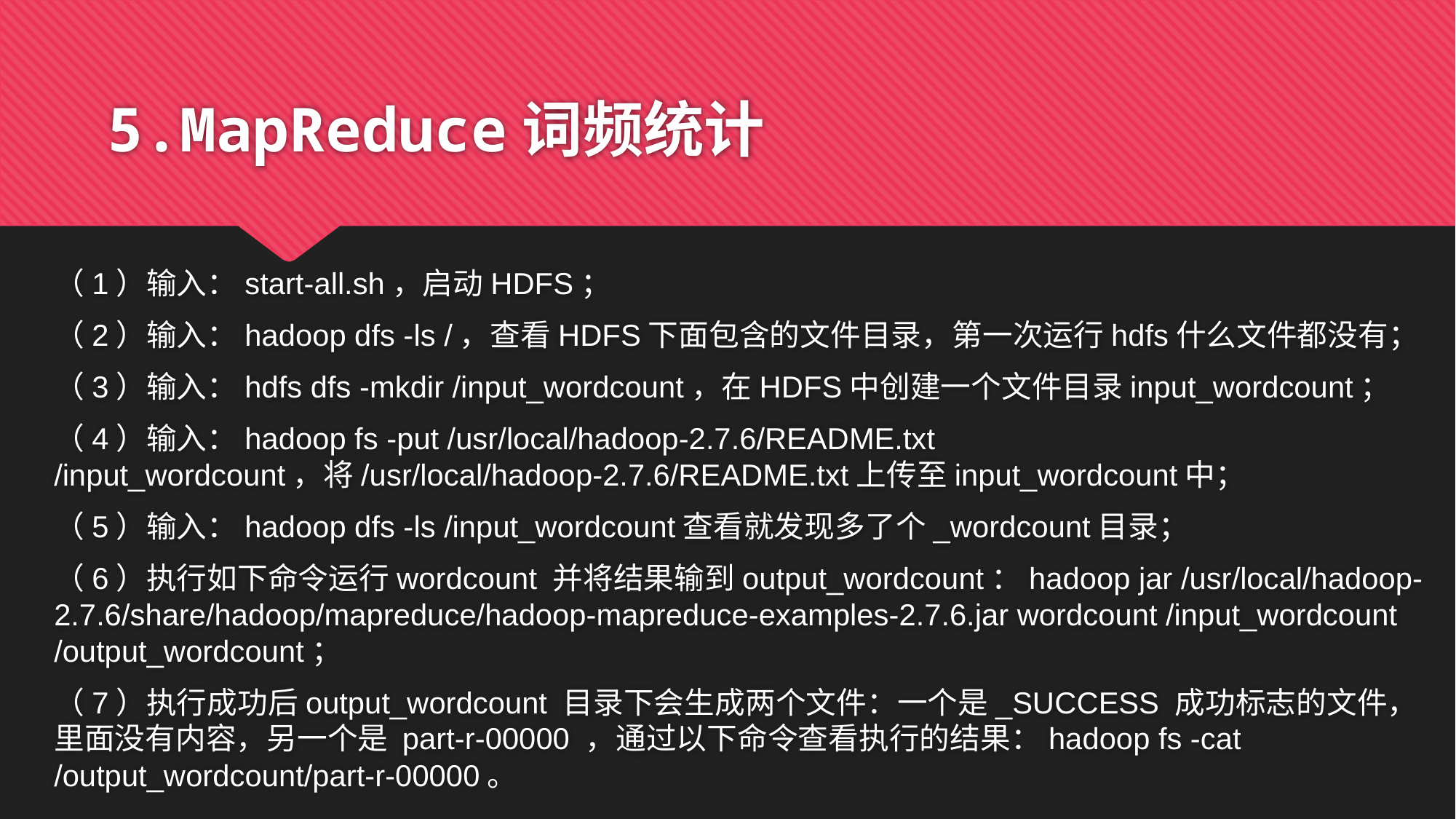

# 5.MapReduce词频统计
（1）输入：start-all.sh，启动HDFS；
（2）输入：hadoop dfs -ls /，查看HDFS下面包含的文件目录，第一次运行hdfs什么文件都没有；
（3）输入：hdfs dfs -mkdir /input_wordcount，在HDFS中创建一个文件目录input_wordcount；
（4）输入：hadoop fs -put /usr/local/hadoop-2.7.6/README.txt /input_wordcount，将/usr/local/hadoop-2.7.6/README.txt上传至input_wordcount中；
（5）输入：hadoop dfs -ls /input_wordcount查看就发现多了个_wordcount目录；
（6）执行如下命令运行wordcount 并将结果输到output_wordcount：hadoop jar /usr/local/hadoop-2.7.6/share/hadoop/mapreduce/hadoop-mapreduce-examples-2.7.6.jar wordcount /input_wordcount /output_wordcount；
（7）执行成功后output_wordcount 目录下会生成两个文件：一个是_SUCCESS 成功标志的文件，里面没有内容，另一个是 part-r-00000 ，通过以下命令查看执行的结果：hadoop fs -cat /output_wordcount/part-r-00000。